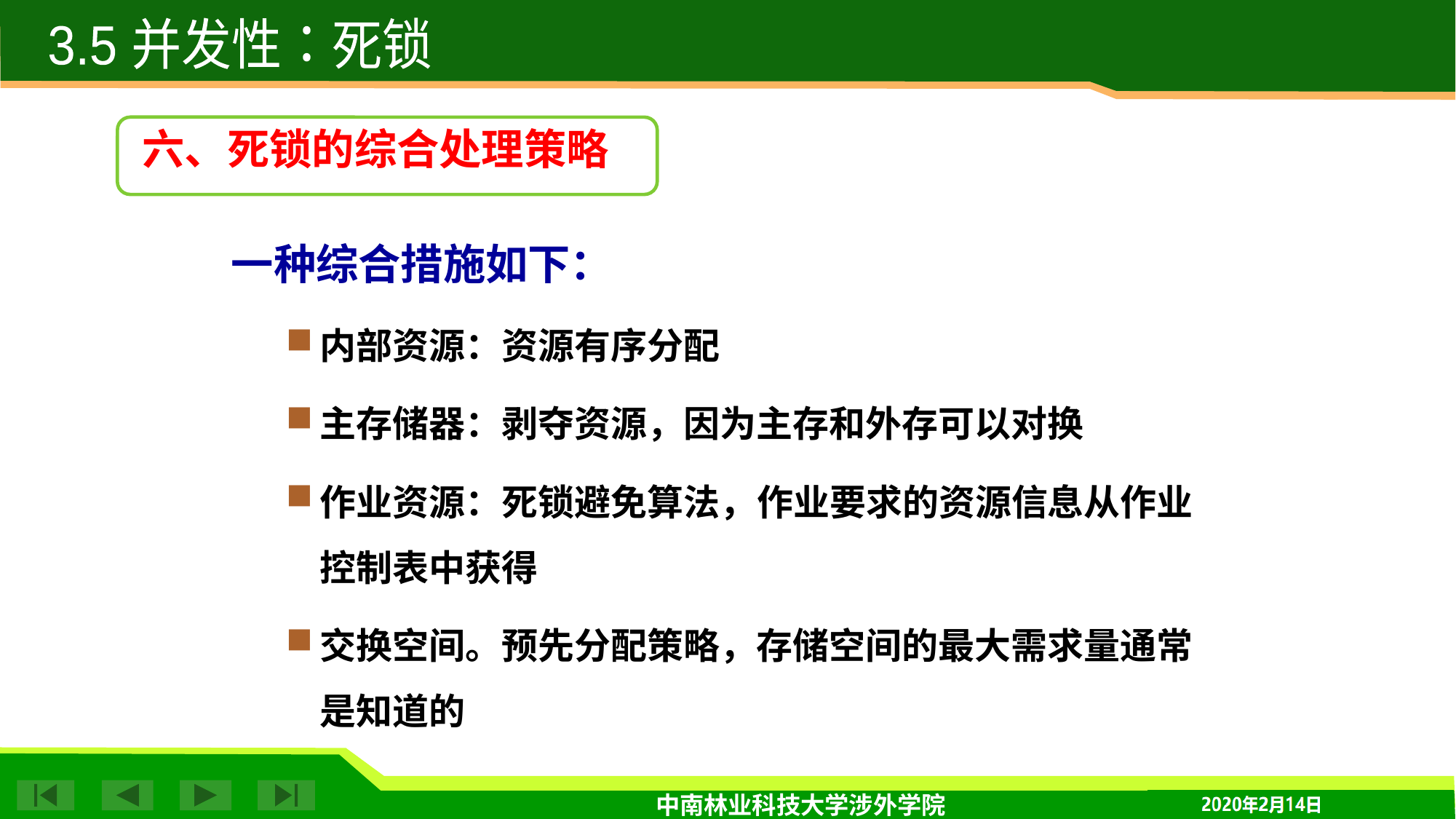

3.5 并发性：死锁

六、死锁的综合处理策略
一种综合措施如下：
内部资源：资源有序分配
主存储器：剥夺资源，因为主存和外存可以对换
作业资源：死锁避免算法，作业要求的资源信息从作业控制表中获得
交换空间。预先分配策略，存储空间的最大需求量通常是知道的